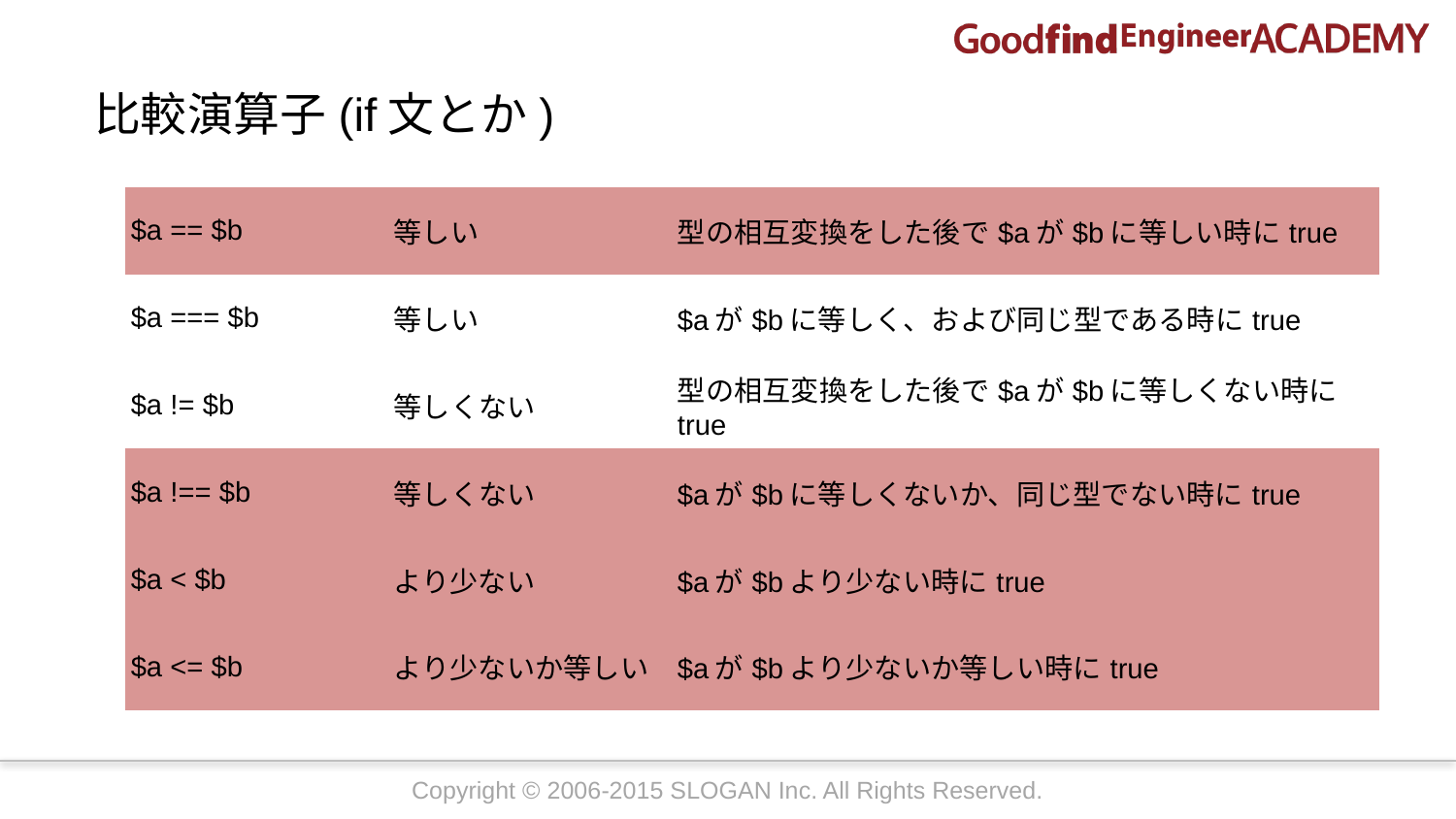

比較演算子(if文とか)
| $a == $b | 等しい | 型の相互変換をした後で$aが$bに等しい時にtrue |
| --- | --- | --- |
| $a === $b | 等しい | $aが$bに等しく、および同じ型である時にtrue |
| $a != $b | 等しくない | 型の相互変換をした後で$aが$bに等しくない時にtrue |
| $a !== $b | 等しくない | $aが$bに等しくないか、同じ型でない時にtrue |
| $a < $b | より少ない | $aが$bより少ない時にtrue |
| $a <= $b | より少ないか等しい | $aが$bより少ないか等しい時にtrue |